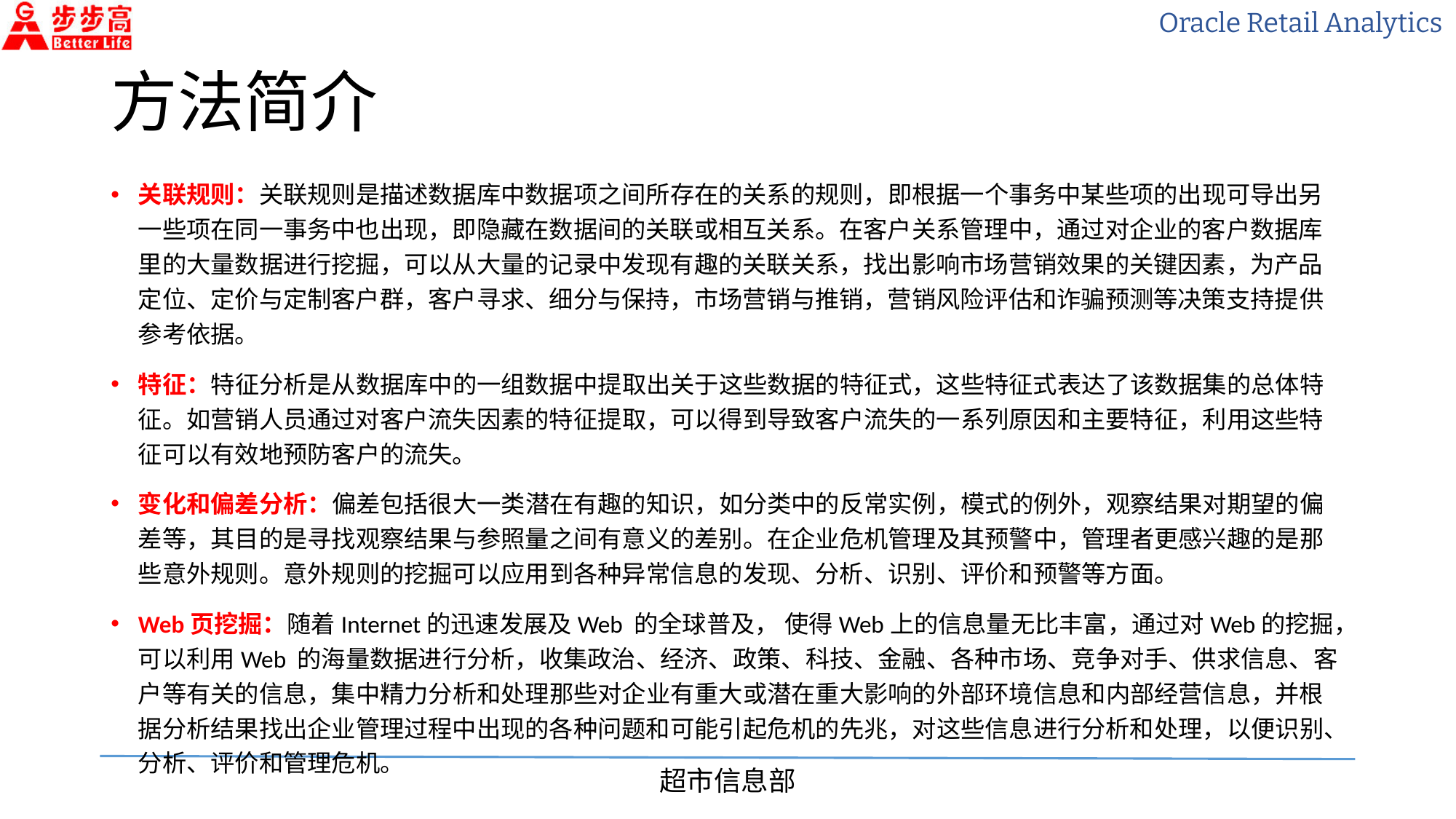

# 方法简介
关联规则：关联规则是描述数据库中数据项之间所存在的关系的规则，即根据一个事务中某些项的出现可导出另一些项在同一事务中也出现，即隐藏在数据间的关联或相互关系。在客户关系管理中，通过对企业的客户数据库里的大量数据进行挖掘，可以从大量的记录中发现有趣的关联关系，找出影响市场营销效果的关键因素，为产品定位、定价与定制客户群，客户寻求、细分与保持，市场营销与推销，营销风险评估和诈骗预测等决策支持提供参考依据。
特征：特征分析是从数据库中的一组数据中提取出关于这些数据的特征式，这些特征式表达了该数据集的总体特征。如营销人员通过对客户流失因素的特征提取，可以得到导致客户流失的一系列原因和主要特征，利用这些特征可以有效地预防客户的流失。
变化和偏差分析：偏差包括很大一类潜在有趣的知识，如分类中的反常实例，模式的例外，观察结果对期望的偏差等，其目的是寻找观察结果与参照量之间有意义的差别。在企业危机管理及其预警中，管理者更感兴趣的是那些意外规则。意外规则的挖掘可以应用到各种异常信息的发现、分析、识别、评价和预警等方面。
Web页挖掘：随着Internet的迅速发展及Web 的全球普及， 使得Web上的信息量无比丰富，通过对Web的挖掘，可以利用Web 的海量数据进行分析，收集政治、经济、政策、科技、金融、各种市场、竞争对手、供求信息、客户等有关的信息，集中精力分析和处理那些对企业有重大或潜在重大影响的外部环境信息和内部经营信息，并根据分析结果找出企业管理过程中出现的各种问题和可能引起危机的先兆，对这些信息进行分析和处理，以便识别、分析、评价和管理危机。